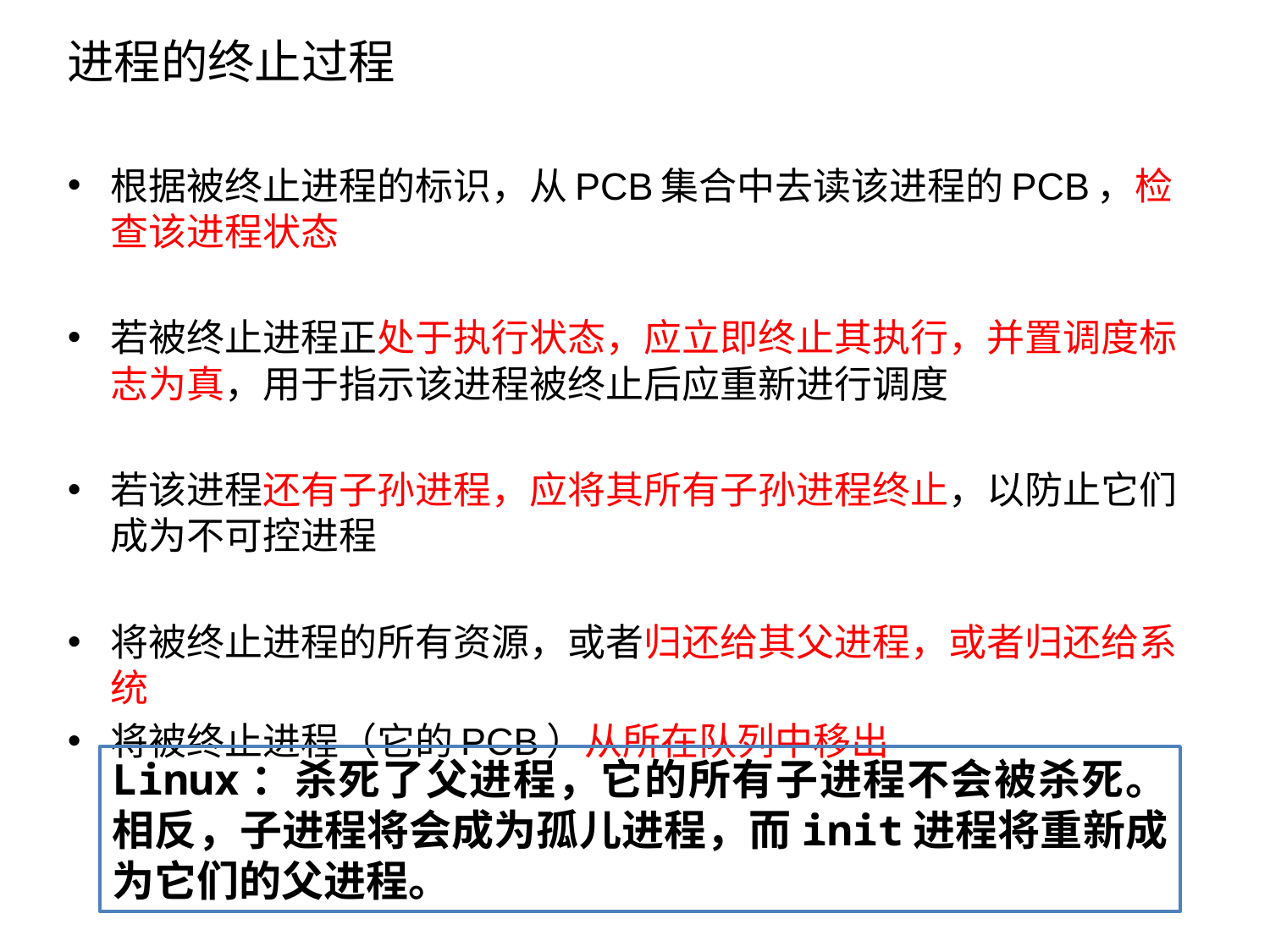

进程的终止过程

根据被终止进程的标识，从PCB集合中去读该进程的PCB，检查该进程状态

若被终止进程正处于执行状态，应立即终止其执行，并置调度标志为真，用于指示该进程被终止后应重新进行调度

若该进程还有子孙进程，应将其所有子孙进程终止，以防止它们成为不可控进程

将被终止进程的所有资源，或者归还给其父进程，或者归还给系统
将被终止进程（它的PCB）从所在队列中移出
Linux：杀死了父进程，它的所有子进程不会被杀死。相反，子进程将会成为孤儿进程，而init进程将重新成为它们的父进程。